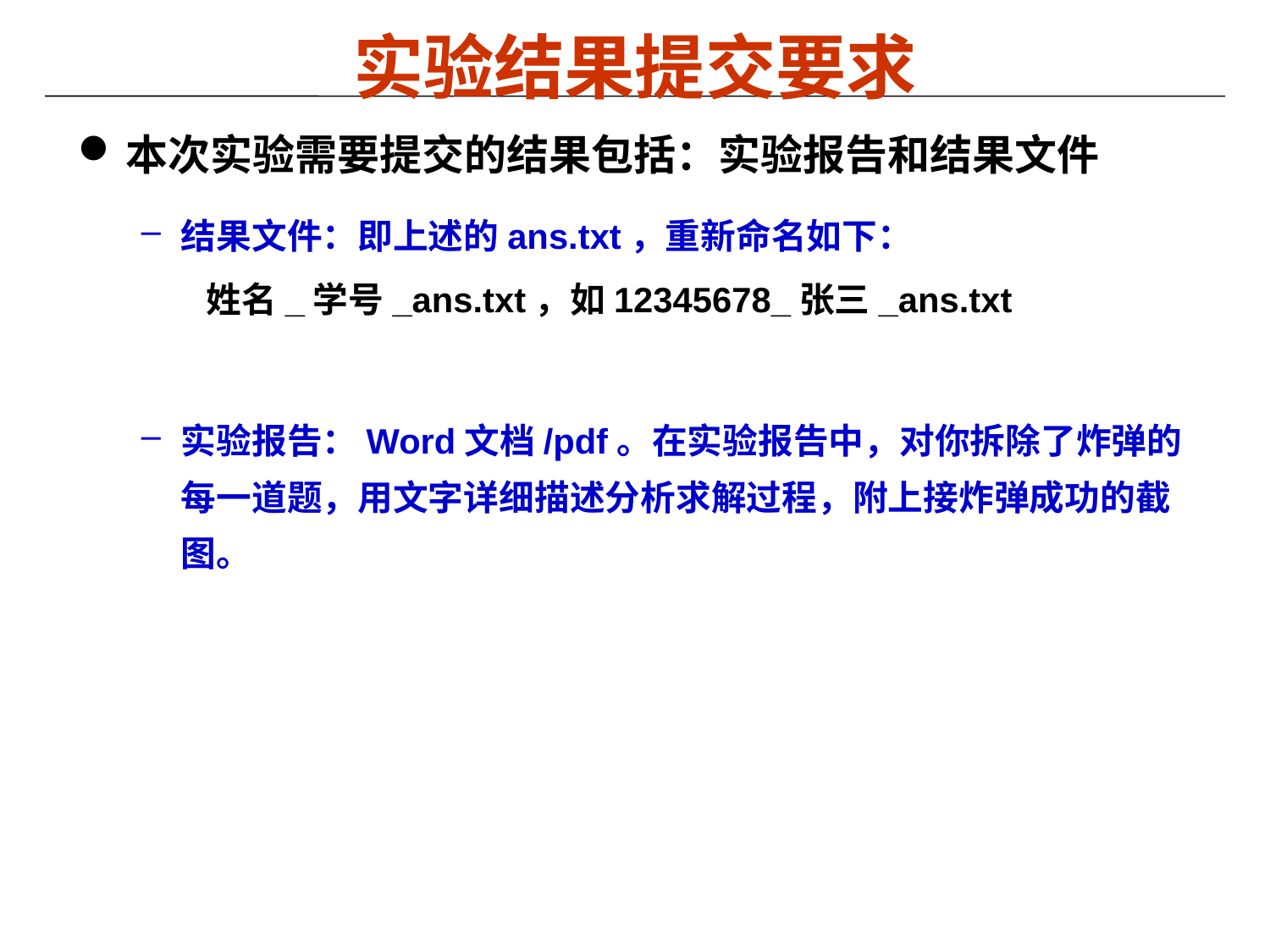

# 实验结果提交要求
本次实验需要提交的结果包括：实验报告和结果文件
结果文件：即上述的ans.txt，重新命名如下：
       姓名_学号_ans.txt，如12345678_张三_ans.txt

实验报告：Word文档/pdf。在实验报告中，对你拆除了炸弹的每一道题，用文字详细描述分析求解过程，附上接炸弹成功的截图。